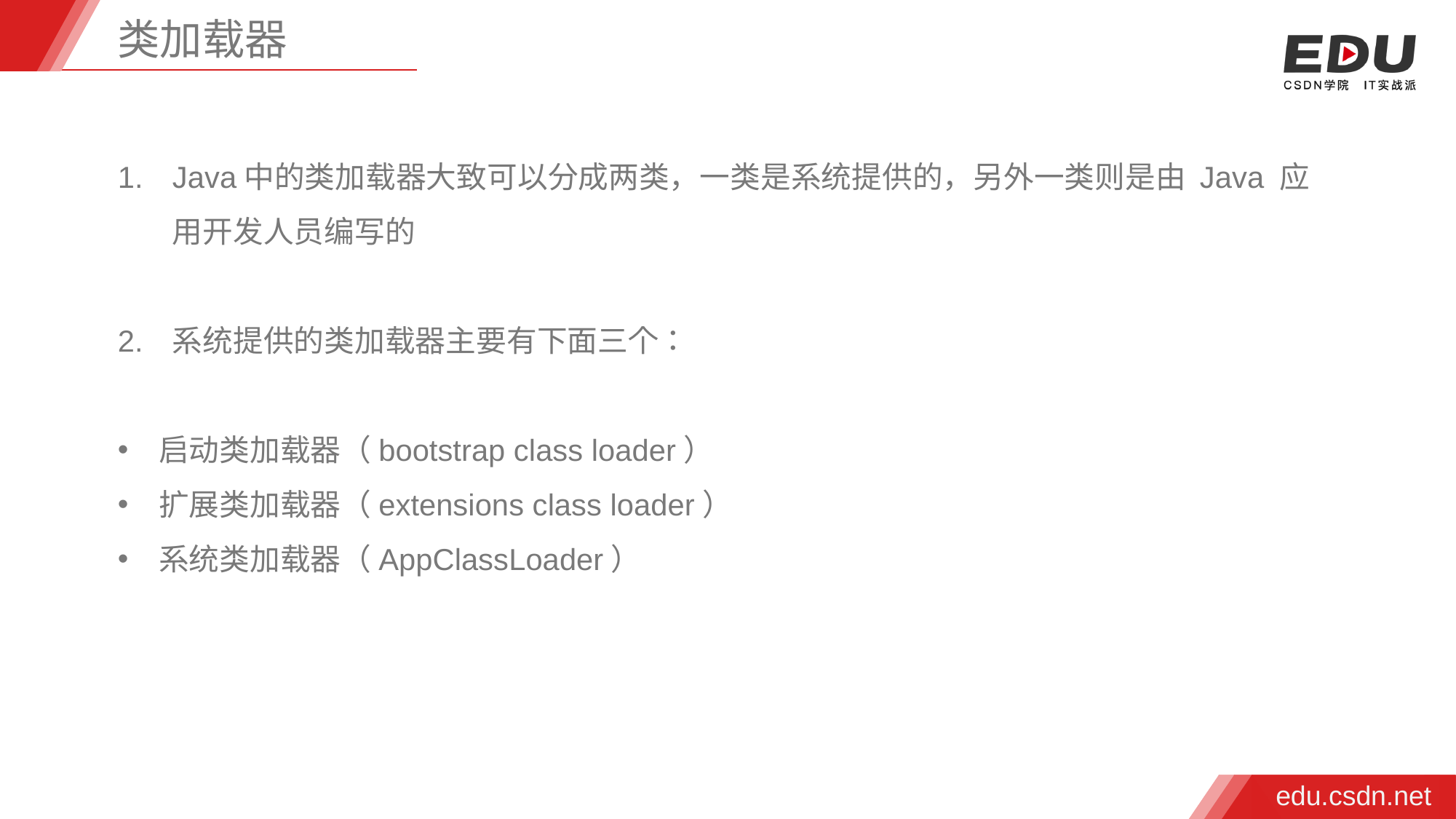

类加载器
Java中的类加载器大致可以分成两类，一类是系统提供的，另外一类则是由 Java 应用开发人员编写的

系统提供的类加载器主要有下面三个：

启动类加载器（bootstrap class loader）
扩展类加载器（extensions class loader）
系统类加载器（AppClassLoader）
edu.csdn.net